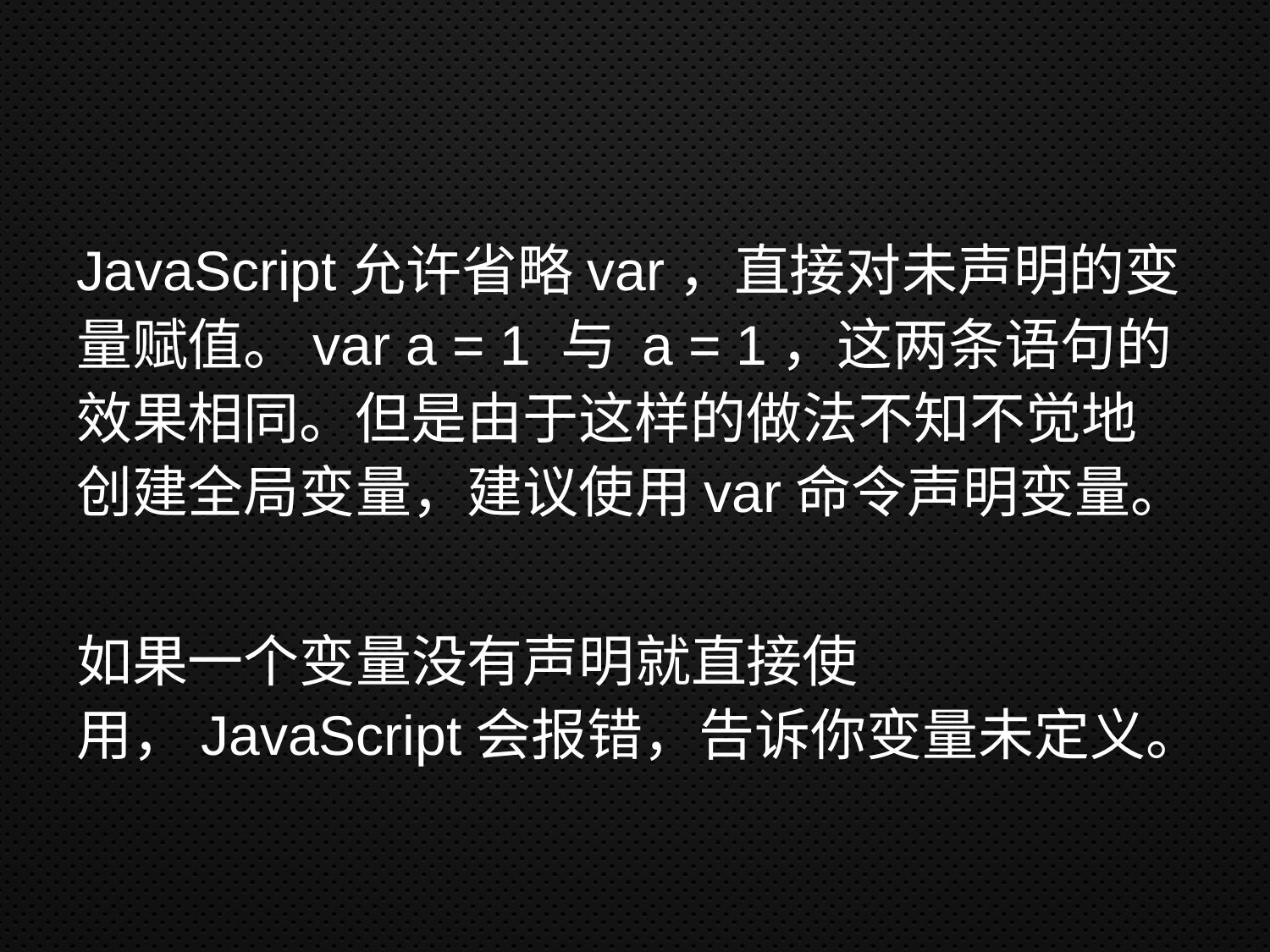

#
JavaScript允许省略var，直接对未声明的变量赋值。var a = 1 与 a = 1，这两条语句的效果相同。但是由于这样的做法不知不觉地创建全局变量，建议使用var命令声明变量。

如果一个变量没有声明就直接使用，JavaScript会报错，告诉你变量未定义。